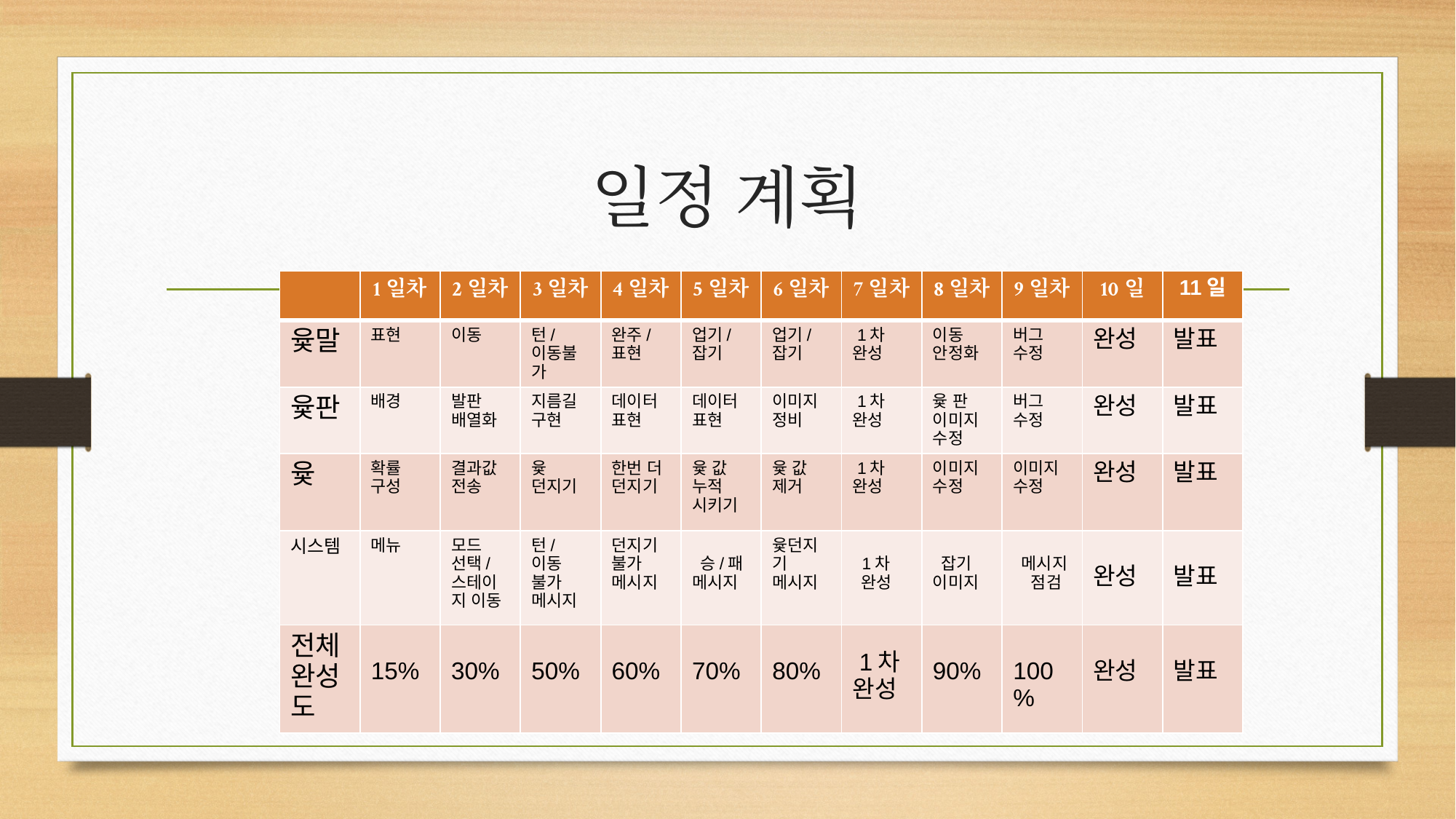

# 일정 계획
|  | 1일차 | 2일차 | 3일차 | 4일차 | 5일차 | 6일차 | 7일차 | 8일차 | 9일차 | 10일 | 11일 |
| --- | --- | --- | --- | --- | --- | --- | --- | --- | --- | --- | --- |
| 윷말 | 표현 | 이동 | 턴/이동불가 | 완주/ 표현 | 업기/ 잡기 | 업기/ 잡기 | 1차 완성 | 이동 안정화 | 버그 수정 | 완성 | 발표 |
| 윷판 | 배경 | 발판 배열화 | 지름길 구현 | 데이터 표현 | 데이터 표현 | 이미지 정비 | 1차 완성 | 윷 판 이미지수정 | 버그 수정 | 완성 | 발표 |
| 윷 | 확률 구성 | 결과값전송 | 윷 던지기 | 한번 더 던지기 | 윷 값 누적 시키기 | 윷 값 제거 | 1차 완성 | 이미지 수정 | 이미지 수정 | 완성 | 발표 |
| 시스템 | 메뉴 | 모드 선택/ 스테이지 이동 | 턴/ 이동 불가 메시지 | 던지기 불가 메시지 | 승/패 메시지 | 윷던지기 메시지 | 1차 완성 | 잡기 이미지 | 메시지 점검 | 완성 | 발표 |
| 전체 완성도 | 15% | 30% | 50% | 60% | 70% | 80% | 1차 완성 | 90% | 100% | 완성 | 발표 |